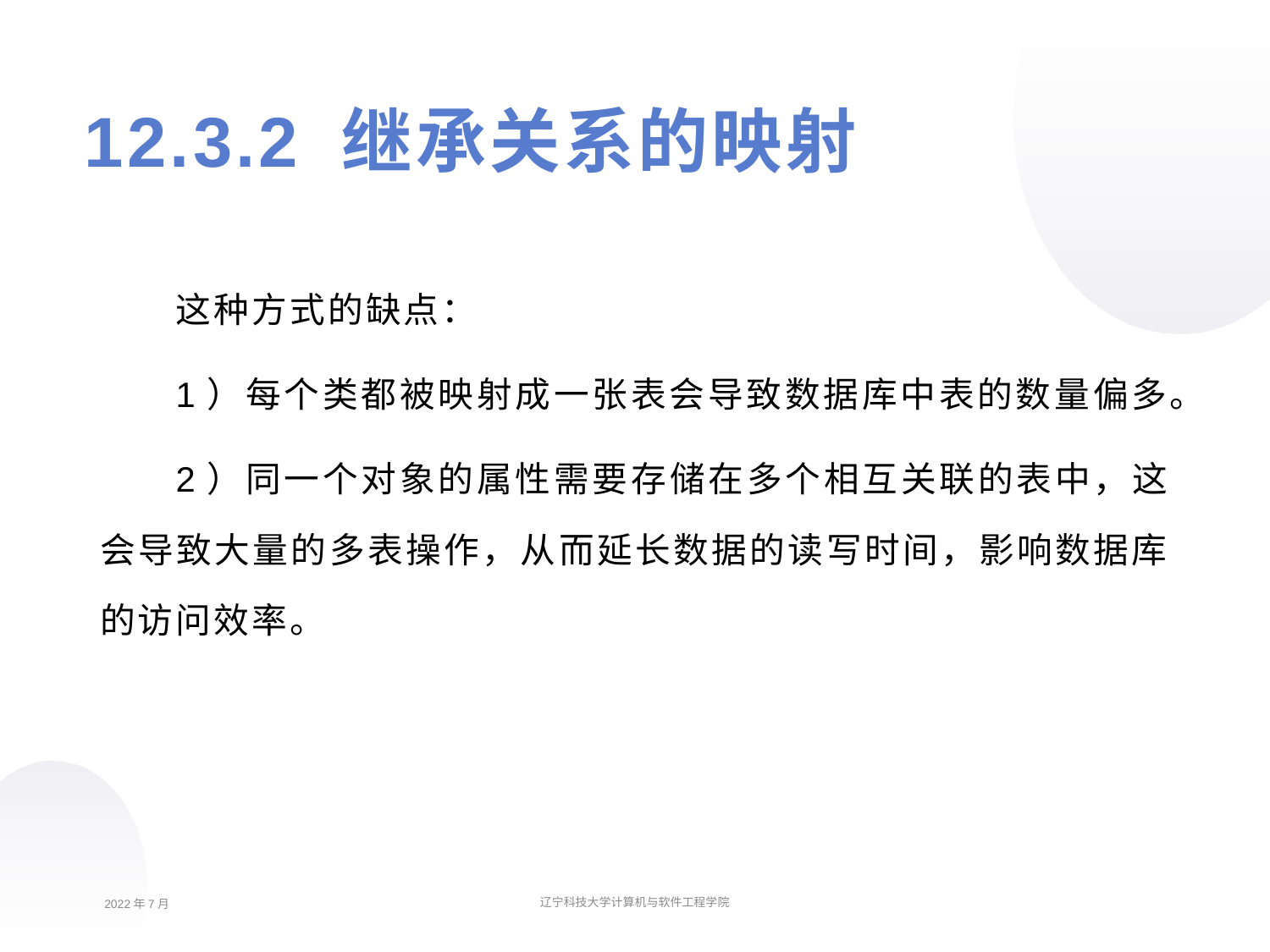

12.3.2 继承关系的映射
这种方式的缺点：
1）每个类都被映射成一张表会导致数据库中表的数量偏多。
2）同一个对象的属性需要存储在多个相互关联的表中，这会导致大量的多表操作，从而延长数据的读写时间，影响数据库的访问效率。

2022年7月
辽宁科技大学计算机与软件工程学院
38